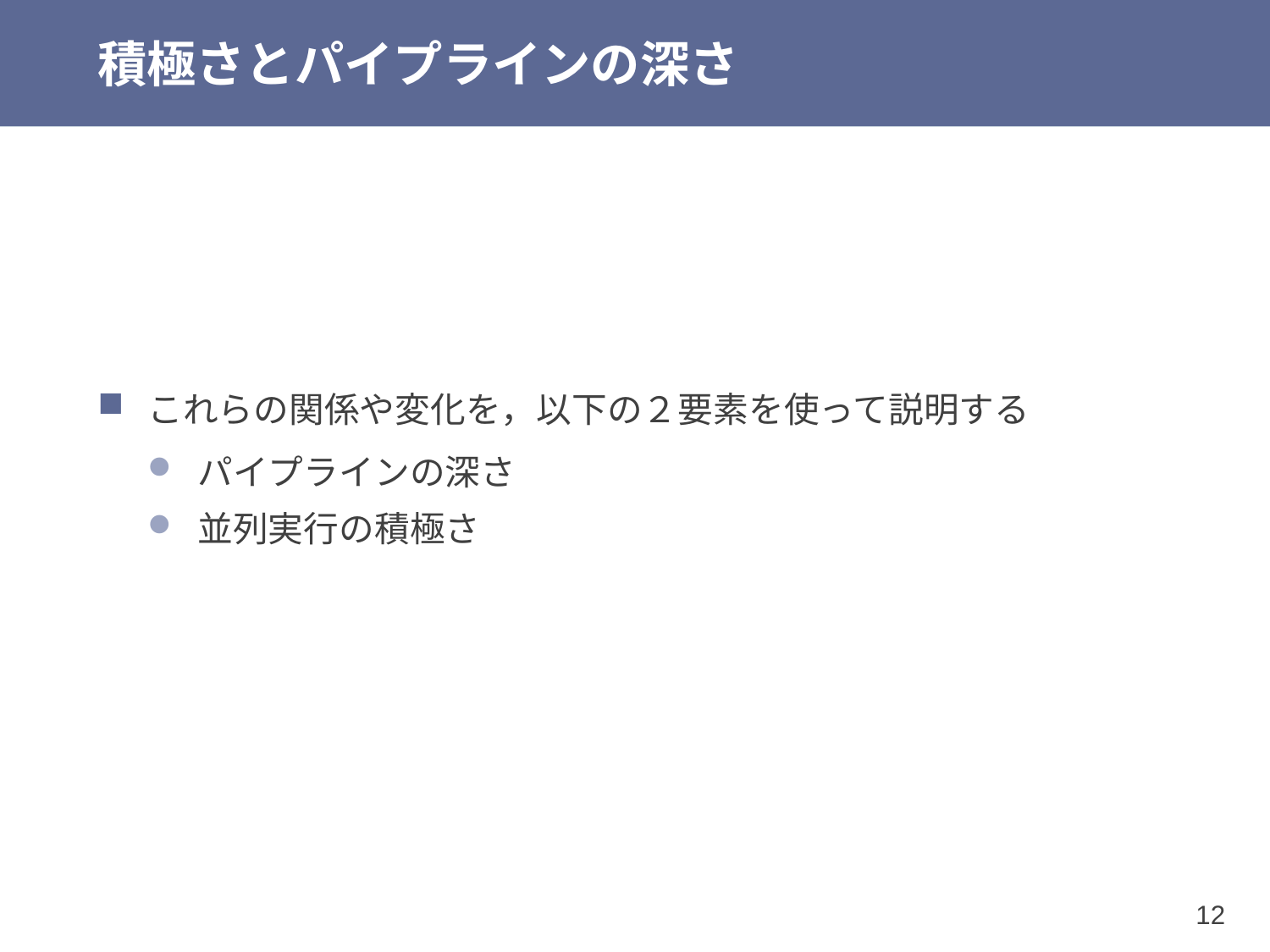

# 積極さとパイプラインの深さ
これらの関係や変化を，以下の２要素を使って説明する
パイプラインの深さ
並列実行の積極さ